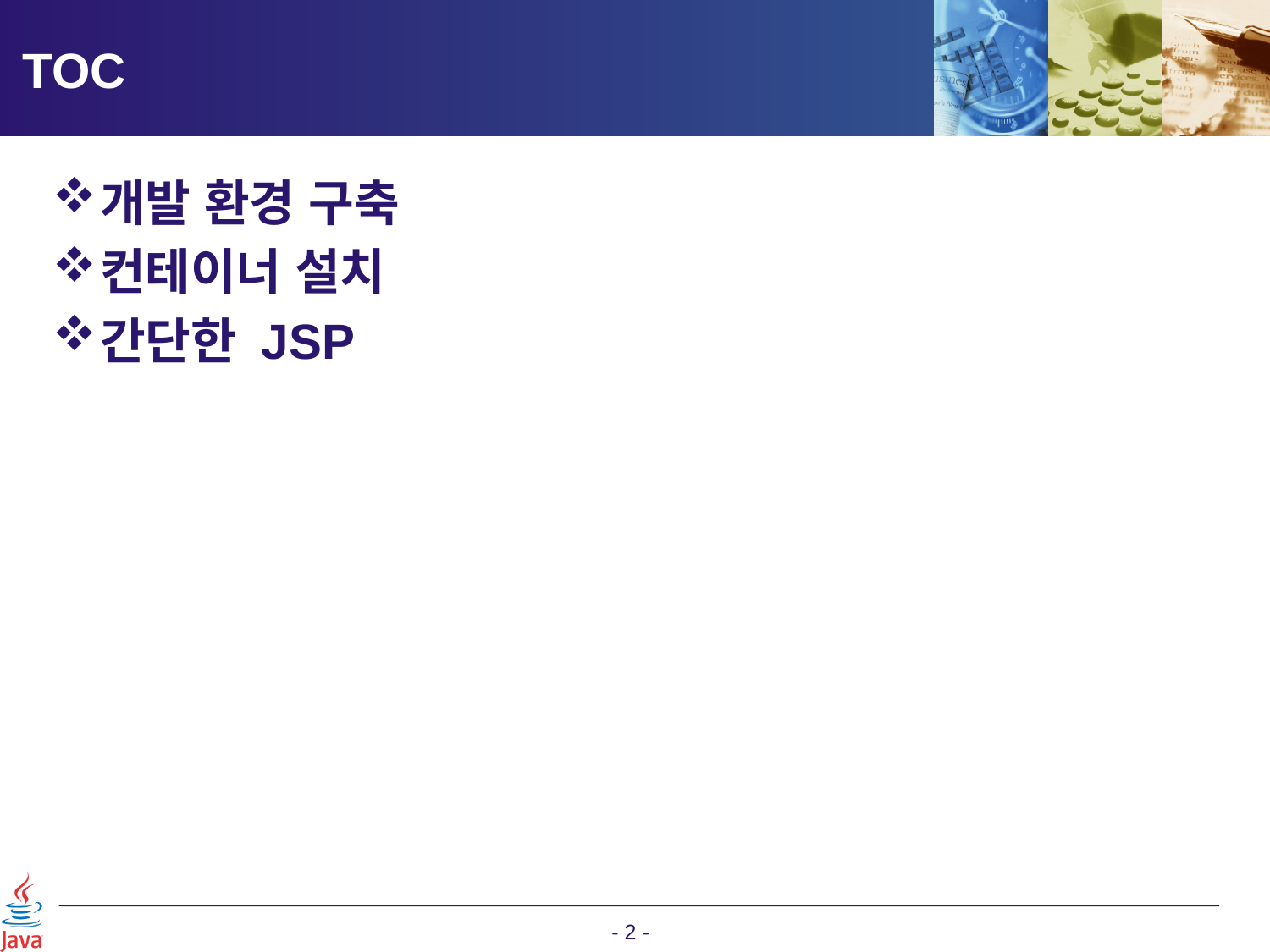

# TOC
개발 환경 구축
컨테이너 설치
간단한 JSP